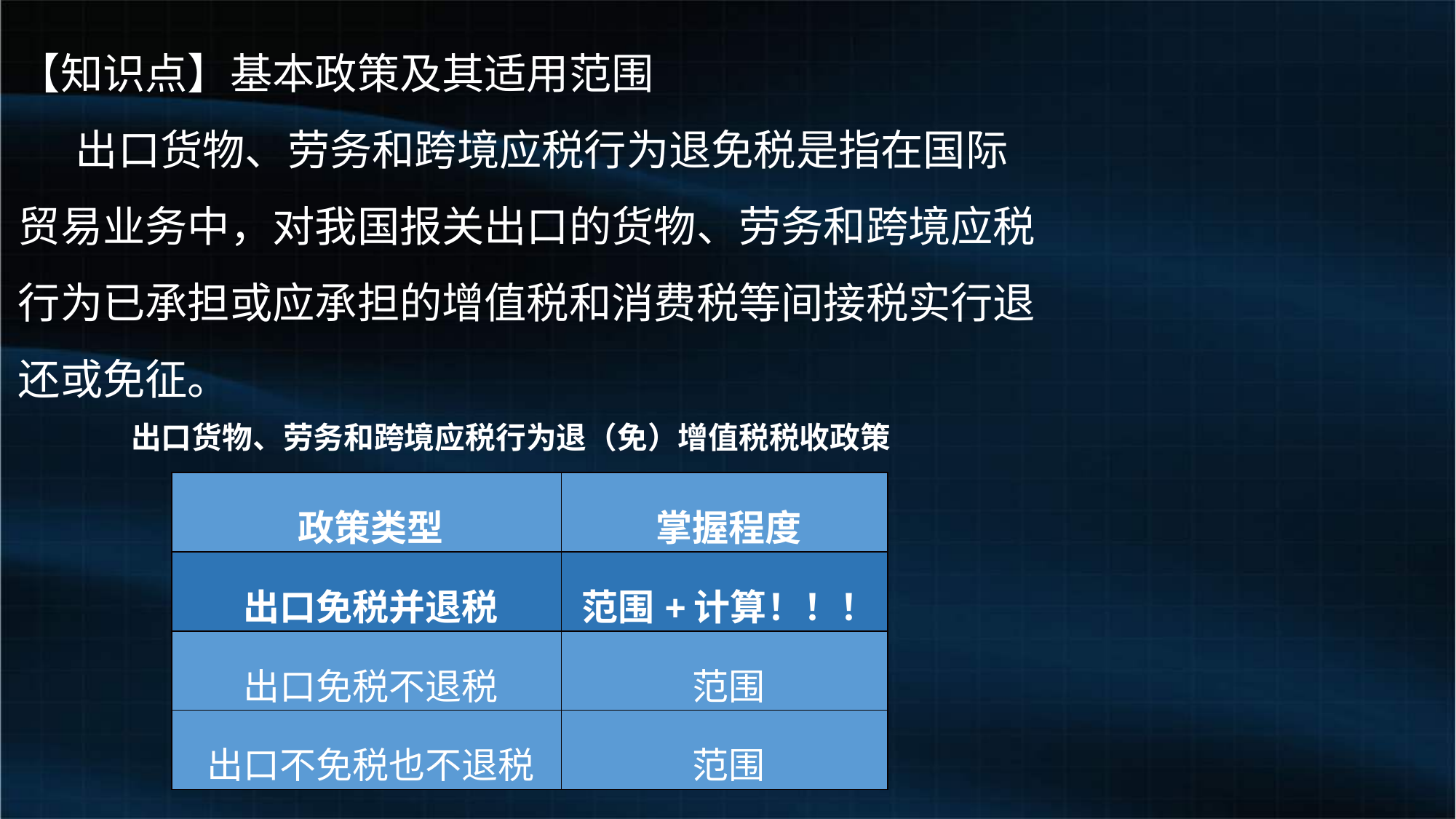

【知识点】基本政策及其适用范围
     出口货物、劳务和跨境应税行为退免税是指在国际贸易业务中，对我国报关出口的货物、劳务和跨境应税行为已承担或应承担的增值税和消费税等间接税实行退还或免征。
出口货物、劳务和跨境应税行为退（免）增值税税收政策
| 政策类型 | 掌握程度 |
| --- | --- |
| 出口免税并退税 | 范围+计算！！！ |
| 出口免税不退税 | 范围 |
| 出口不免税也不退税 | 范围 |